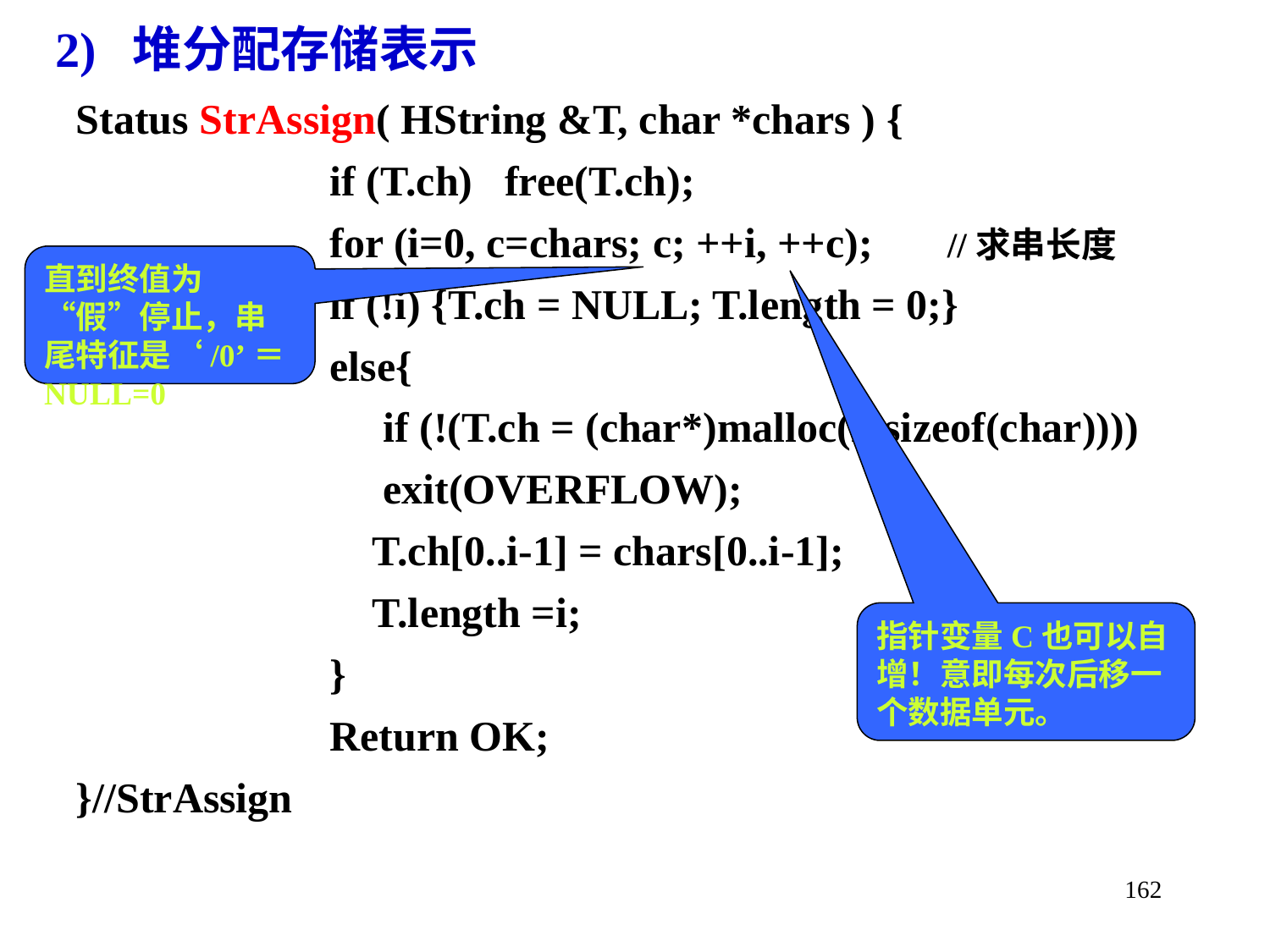

# 2)  堆分配存储表示
Status StrAssign( HString &T, char *chars ) {
		if (T.ch)   free(T.ch);
		for (i=0, c=chars; c; ++i, ++c);       //求串长度
		if (!i) {T.ch = NULL; T.length = 0;}
		else{
		     if (!(T.ch = (char*)malloc(i*sizeof(char))))
		     exit(OVERFLOW);
		    T.ch[0..i-1] = chars[0..i-1];
		    T.length =i;
		}
		Return OK;
}//StrAssign
直到终值为“假”停止，串尾特征是‘/0’＝NULL=0
指针变量C也可以自增！意即每次后移一个数据单元。
162